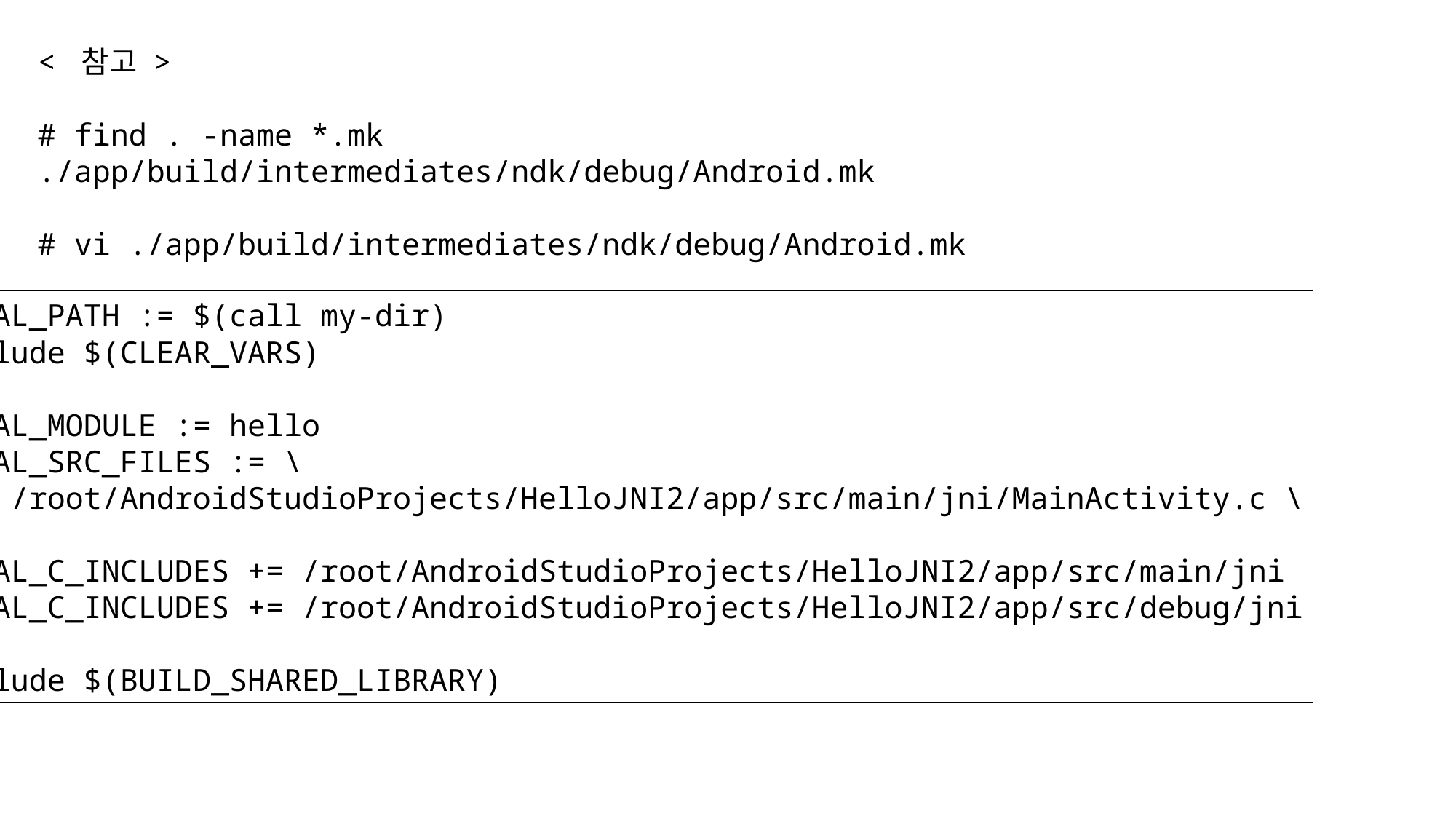

< 참고 >

# find . -name *.mk
./app/build/intermediates/ndk/debug/Android.mk

# vi ./app/build/intermediates/ndk/debug/Android.mk
LOCAL_PATH := $(call my-dir)
include $(CLEAR_VARS)

LOCAL_MODULE := hello
LOCAL_SRC_FILES := \
    /root/AndroidStudioProjects/HelloJNI2/app/src/main/jni/MainActivity.c \

LOCAL_C_INCLUDES += /root/AndroidStudioProjects/HelloJNI2/app/src/main/jni
LOCAL_C_INCLUDES += /root/AndroidStudioProjects/HelloJNI2/app/src/debug/jni

include $(BUILD_SHARED_LIBRARY)